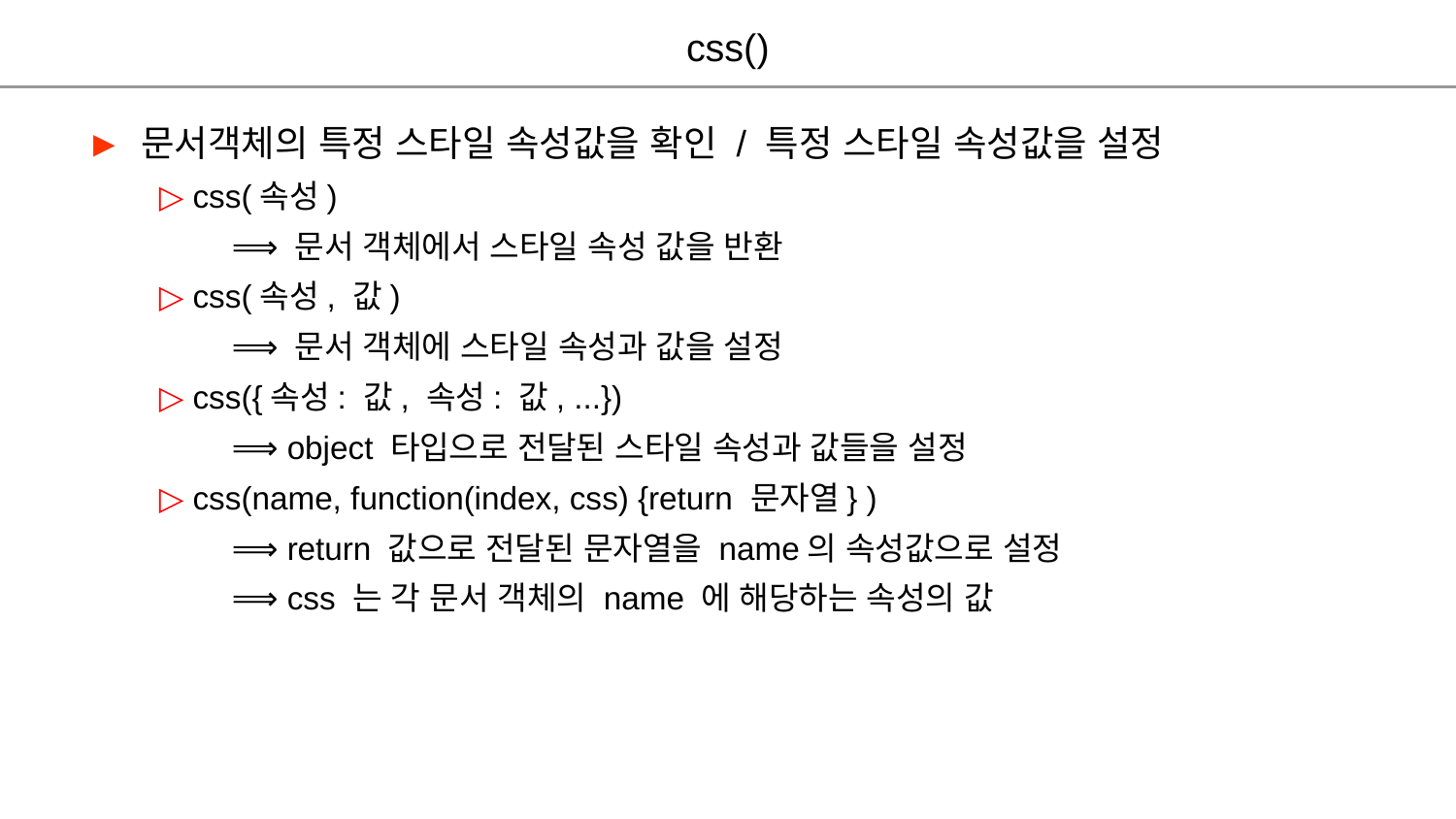

css()
► 문서객체의 특정 스타일 속성값을 확인 / 특정 스타일 속성값을 설정
▷ css(속성)
⟹ 문서 객체에서 스타일 속성 값을 반환
▷ css(속성, 값)
⟹ 문서 객체에 스타일 속성과 값을 설정
▷ css({속성: 값, 속성: 값, ...})
⟹ object 타입으로 전달된 스타일 속성과 값들을 설정
▷ css(name, function(index, css) {return 문자열} )
⟹ return 값으로 전달된 문자열을 name의 속성값으로 설정
⟹ css 는 각 문서 객체의 name 에 해당하는 속성의 값